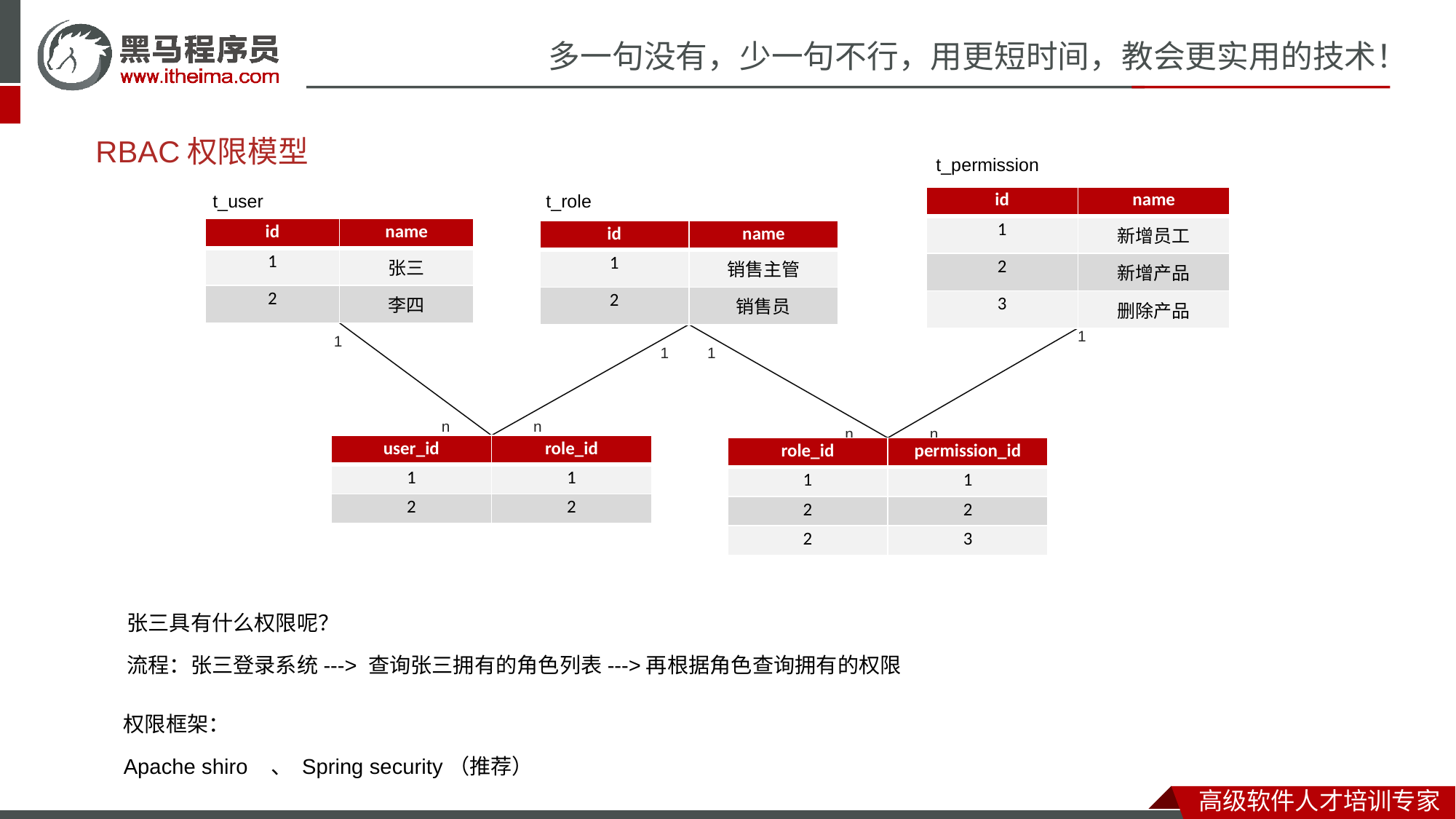

# RBAC权限模型
t_permission
t_user
t_role
| id | name |
| --- | --- |
| 1 | 新增员工 |
| 2 | 新增产品 |
| 3 | 删除产品 |
| id | name |
| --- | --- |
| 1 | 张三 |
| 2 | 李四 |
| id | name |
| --- | --- |
| 1 | 销售主管 |
| 2 | 销售员 |
1
1
1
1
n
n
n
n
| user\_id | role\_id |
| --- | --- |
| 1 | 1 |
| 2 | 2 |
| role\_id | permission\_id |
| --- | --- |
| 1 | 1 |
| 2 | 2 |
| 2 | 3 |
张三具有什么权限呢？
流程：张三登录系统---> 查询张三拥有的角色列表--->再根据角色查询拥有的权限
权限框架：
Apache shiro   、 Spring security（推荐）